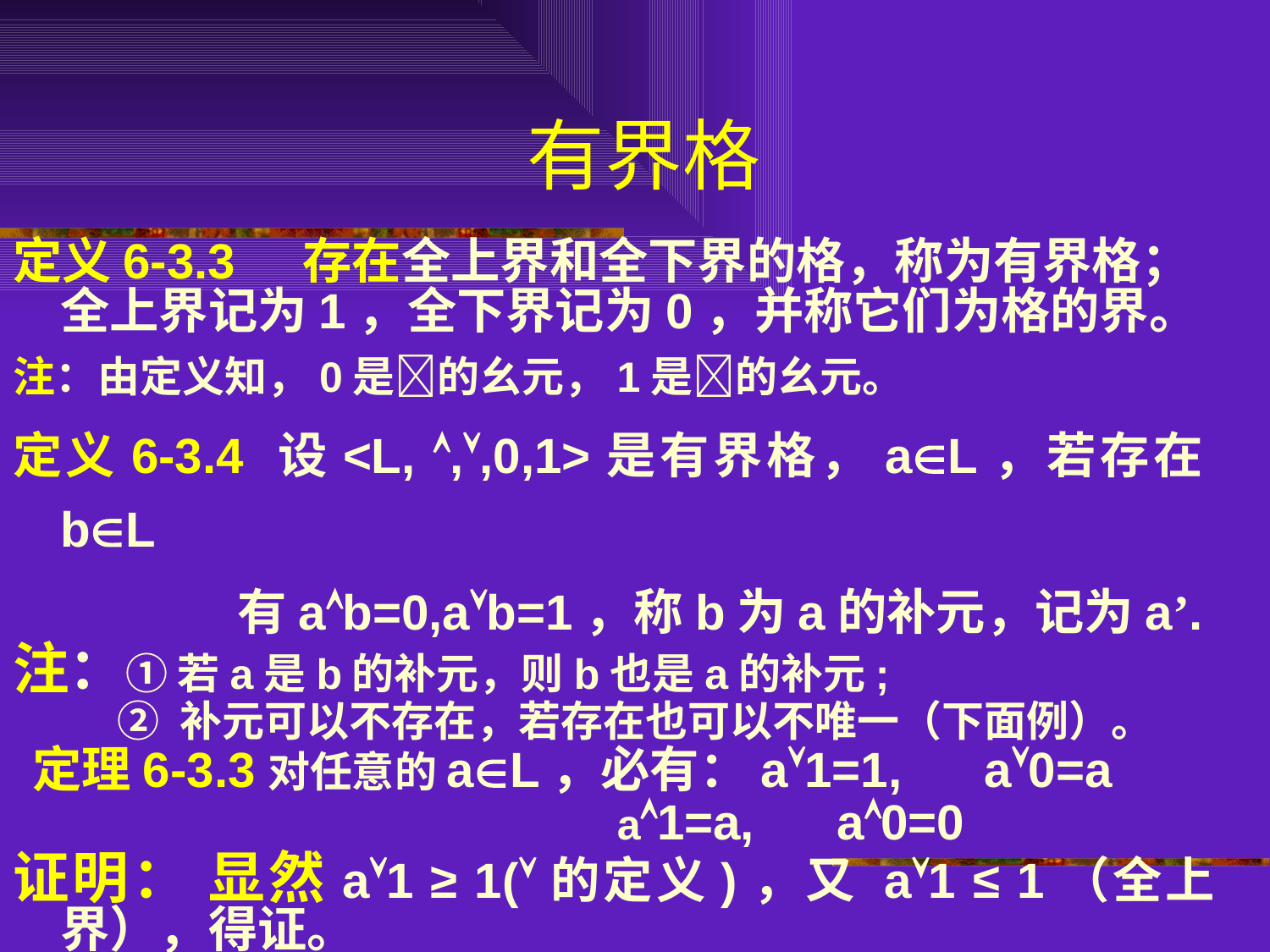

# 有界格
定义6-3.3    存在全上界和全下界的格，称为有界格；全上界记为1，全下界记为0，并称它们为格的界。
注：由定义知，0是∨的幺元，1是∧的幺元。
定义6-3.4 设<L, ∧,∨,0,1>是有界格，a∈L，若存在b∈L
                   有a∧b=0,a∨b=1，称b为a的补元，记为a’.
注：① 若a是b的补元，则b也是a的补元;
           ② 补元可以不存在，若存在也可以不唯一（下面例）。
 定理6-3.3对任意的a∈L，必有：a∨1=1,      a∨0=a
                                                   a∧1=a,      a∧0=0
证明： 显然a∨1 ≥ 1(∨的定义)，又 a∨1 ≤ 1（全上界），得证。